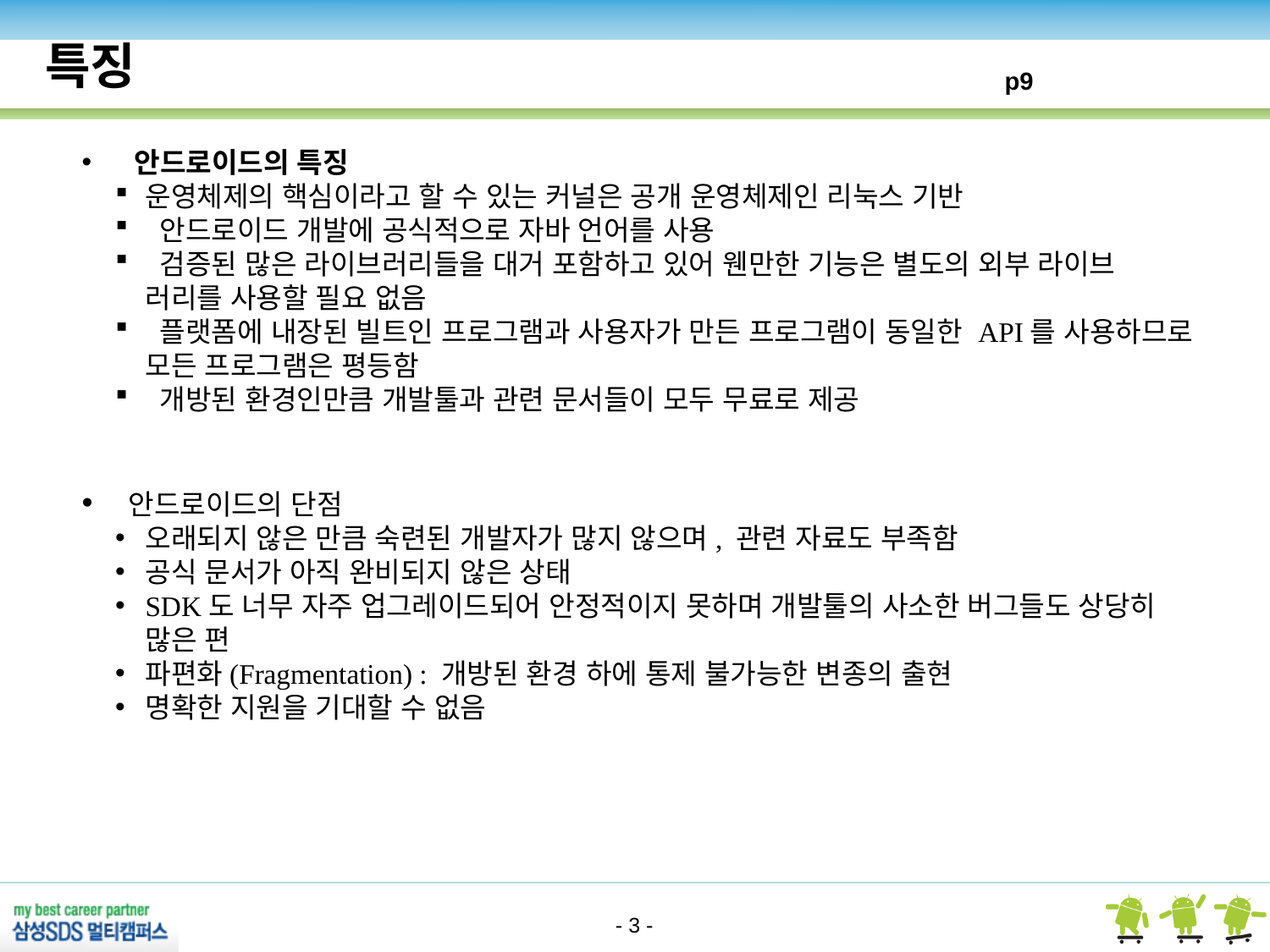

특징
p9
  안드로이드의 특징
운영체제의 핵심이라고 할 수 있는 커널은 공개 운영체제인 리눅스 기반
 안드로이드 개발에 공식적으로 자바 언어를 사용
 검증된 많은 라이브러리들을 대거 포함하고 있어 웬만한 기능은 별도의 외부 라이브    러리를 사용할 필요 없음
 플랫폼에 내장된 빌트인 프로그램과 사용자가 만든 프로그램이 동일한 API를 사용하므로 모든 프로그램은 평등함
 개방된 환경인만큼 개발툴과 관련 문서들이 모두 무료로 제공

 안드로이드의 단점
오래되지 않은 만큼 숙련된 개발자가 많지 않으며, 관련 자료도 부족함
공식 문서가 아직 완비되지 않은 상태
SDK도 너무 자주 업그레이드되어 안정적이지 못하며 개발툴의 사소한 버그들도 상당히 많은 편
파편화(Fragmentation) : 개방된 환경 하에 통제 불가능한 변종의 출현
명확한 지원을 기대할 수 없음

- 3 -